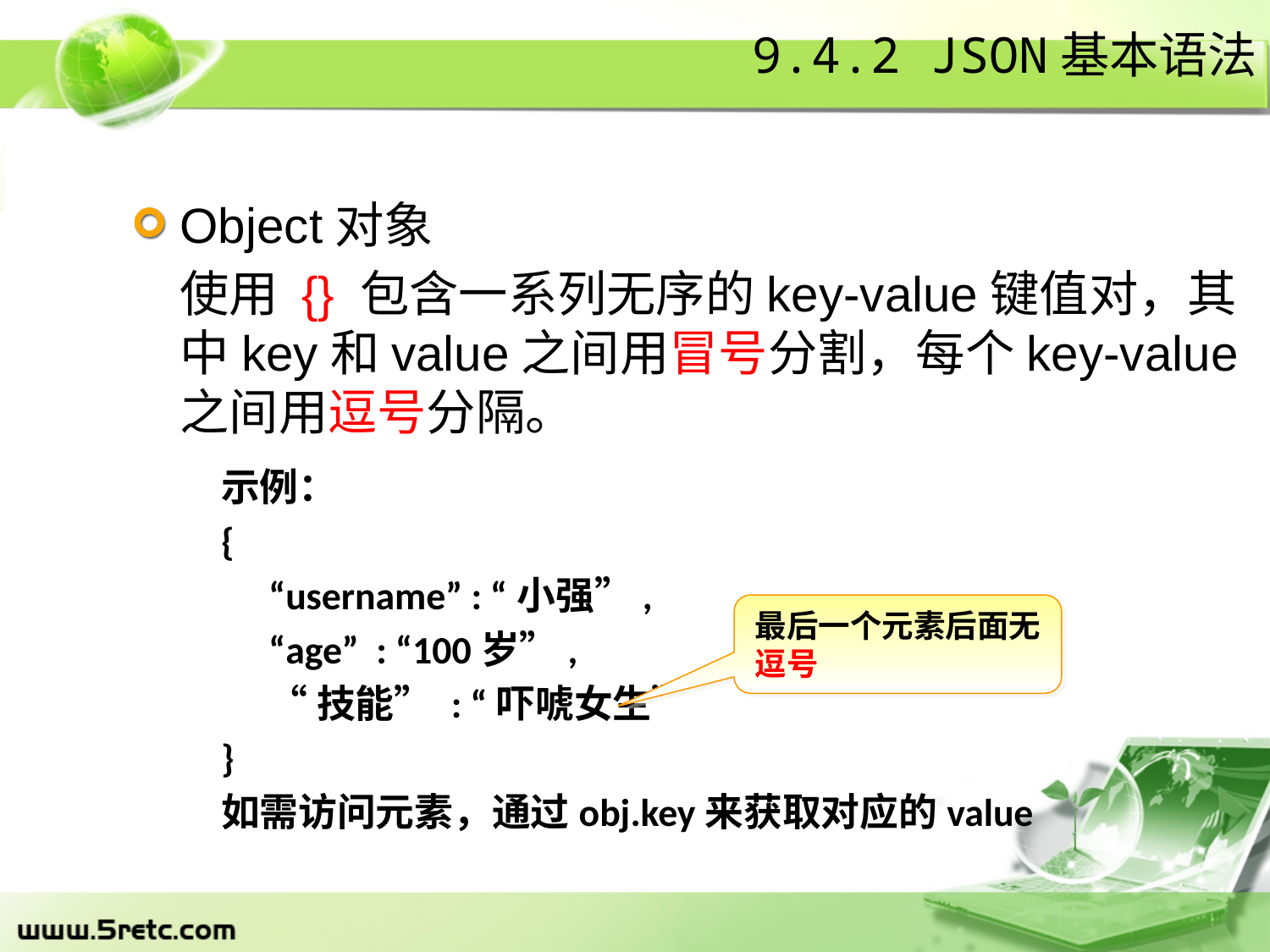

# 9.4.2 JSON基本语法
Object对象
	使用 {} 包含一系列无序的key-value键值对，其中key和value之间用冒号分割，每个key-value之间用逗号分隔。
示例：
{
	“username” : “小强”,
	“age”  : “100岁”,
	“技能” : “吓唬女生”
}
如需访问元素，通过obj.key来获取对应的value

最后一个元素后面无逗号